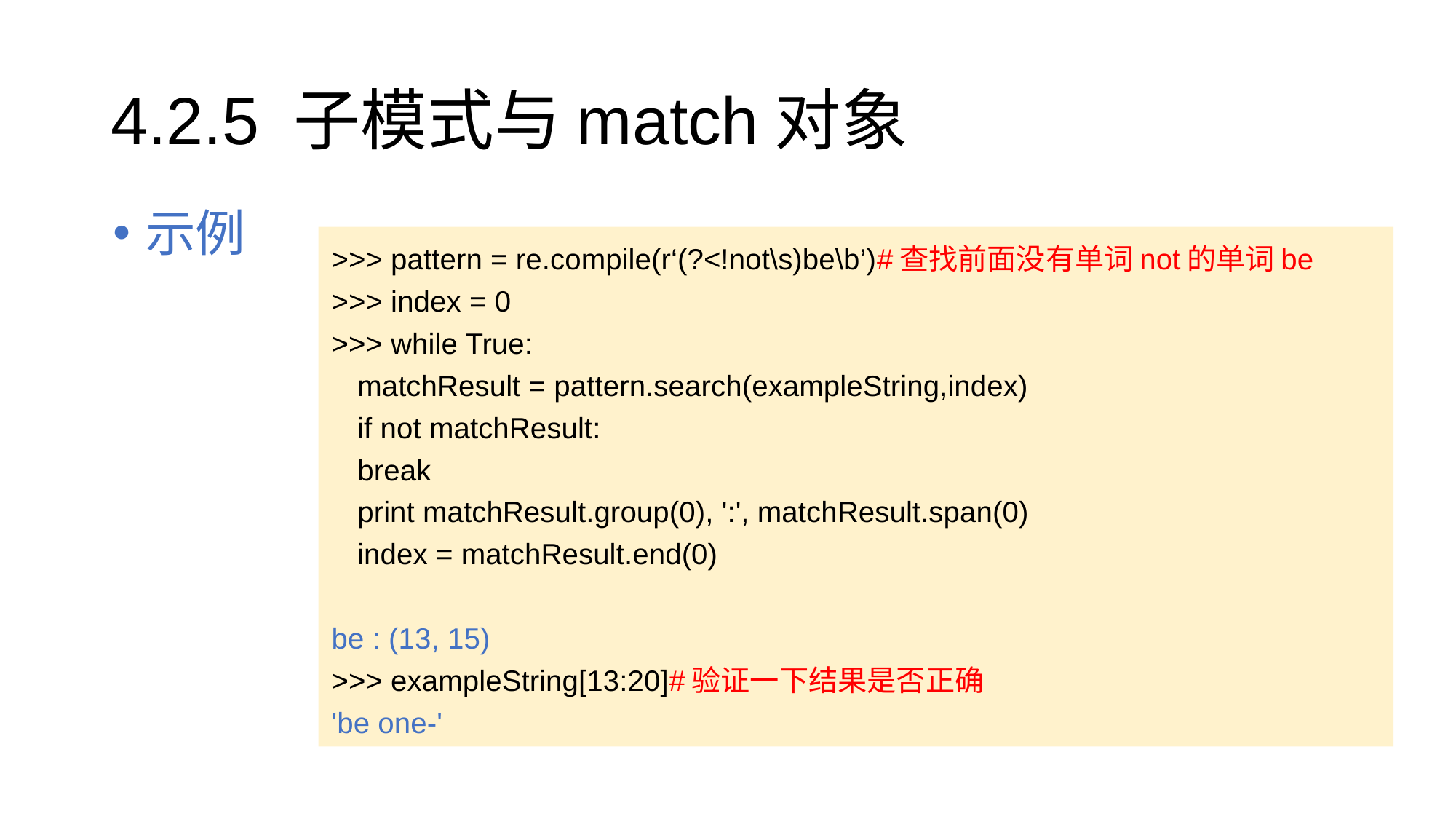

# 4.2.5 子模式与match对象
示例
>>> pattern = re.compile(r‘(?<!not\s)be\b’)#查找前面没有单词not的单词be
>>> index = 0
>>> while True:
	matchResult = pattern.search(exampleString,index)
	if not matchResult:
		break
	print matchResult.group(0), ':', matchResult.span(0)
	index = matchResult.end(0)

be : (13, 15)
>>> exampleString[13:20]#验证一下结果是否正确
'be one-'